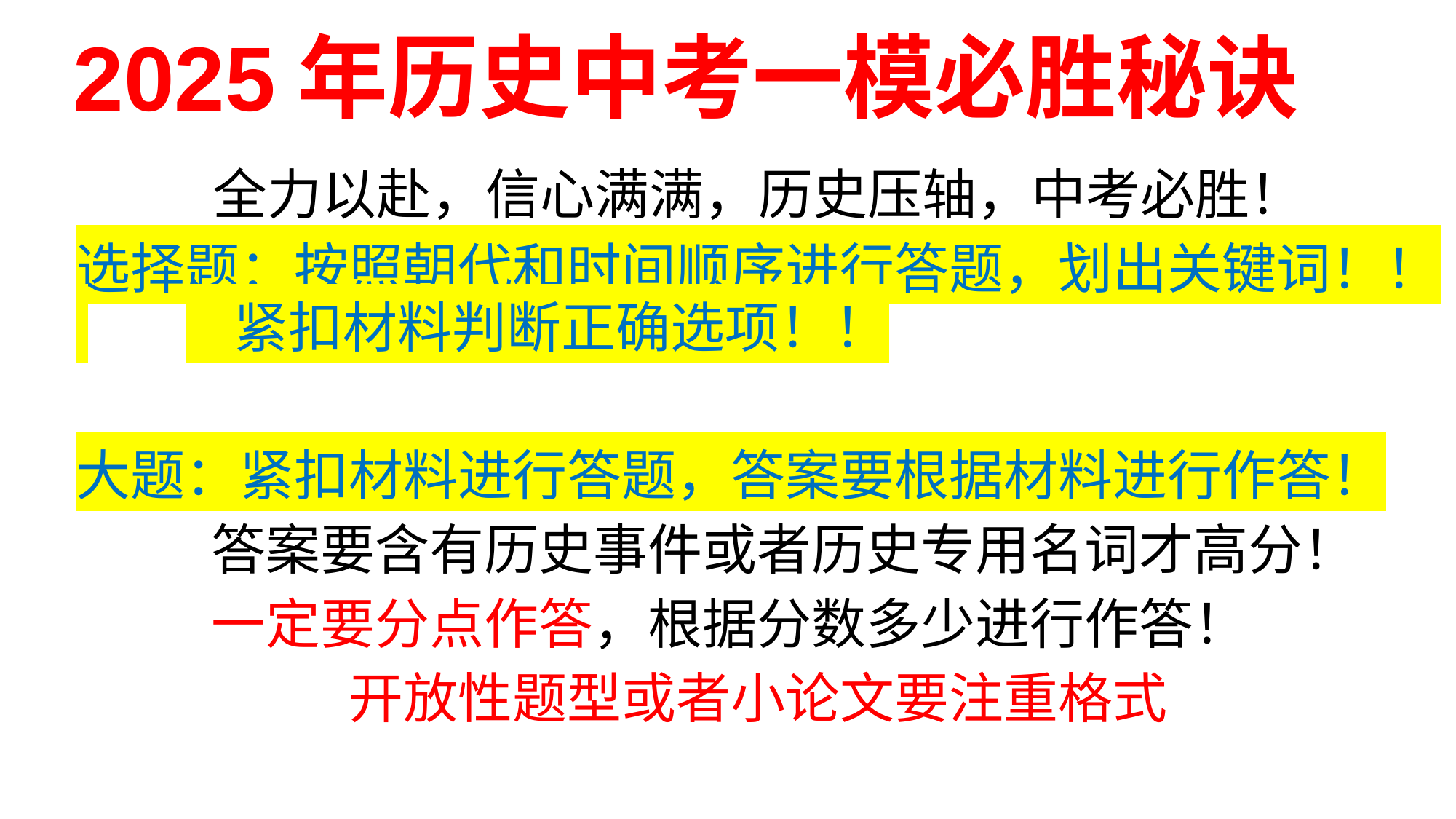

# 2025年历史中考一模必胜秘诀
全力以赴，信心满满，历史压轴，中考必胜！
选择题：按照朝代和时间顺序进行答题，划出关键词！！  	    紧扣材料判断正确选项！！

大题：紧扣材料进行答题，答案要根据材料进行作答！
          答案要含有历史事件或者历史专用名词才高分！
          一定要分点作答，根据分数多少进行作答！
开放性题型或者小论文要注重格式